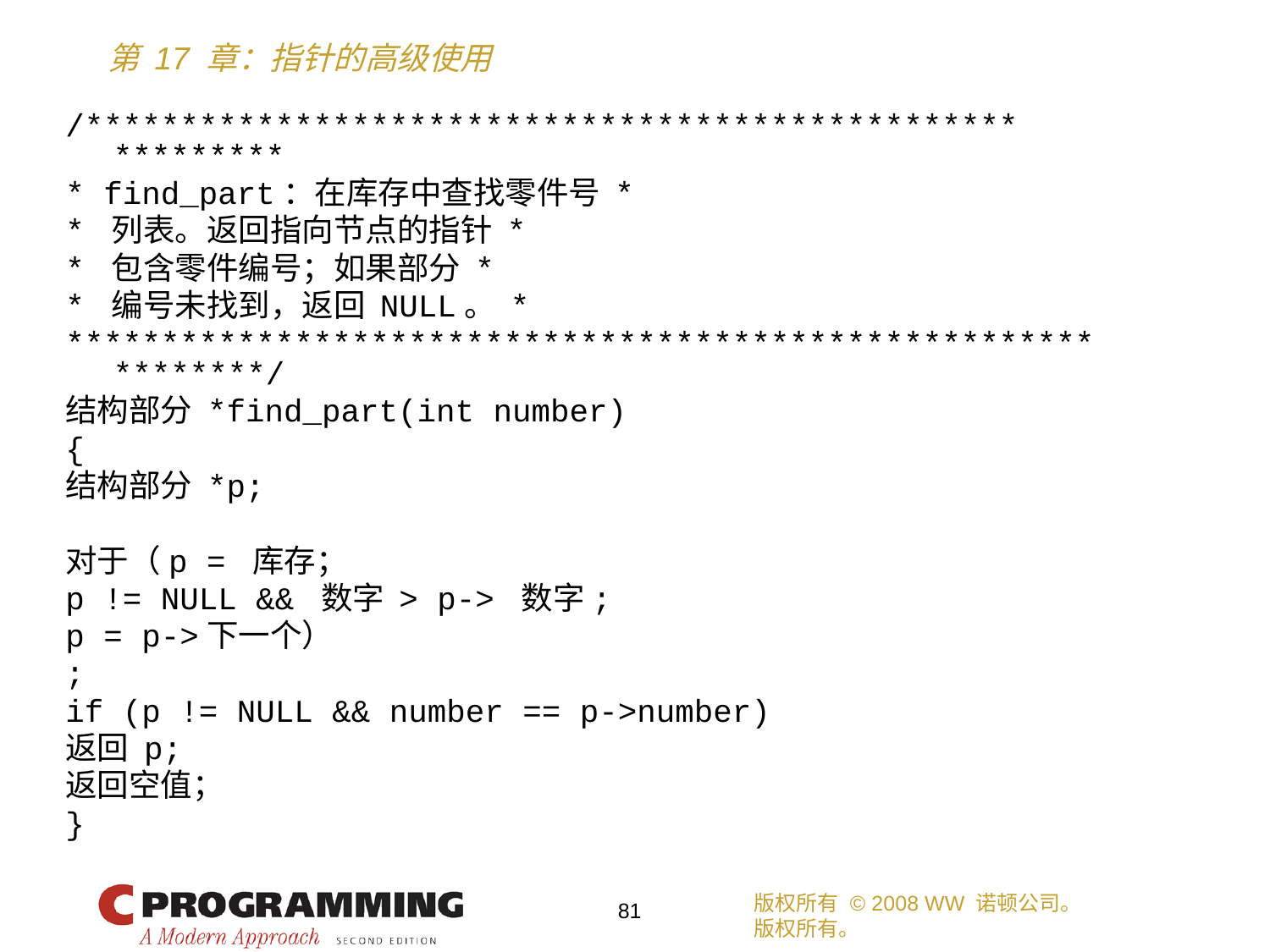

/************************************************* *********
* find_part：在库存中查找零件号 *
* 列表。返回指向节点的指针 *
* 包含零件编号；如果部分 *
* 编号未找到，返回 NULL。 *
****************************************************** ********/
结构部分 *find_part(int number)
{
结构部分 *p;

对于（p = 库存；
p != NULL && 数字 > p-> 数字;
p = p->下一个）
;
if (p != NULL && number == p->number)
返回 p;
返回空值；
}
版权所有 © 2008 WW 诺顿公司。
版权所有。
81